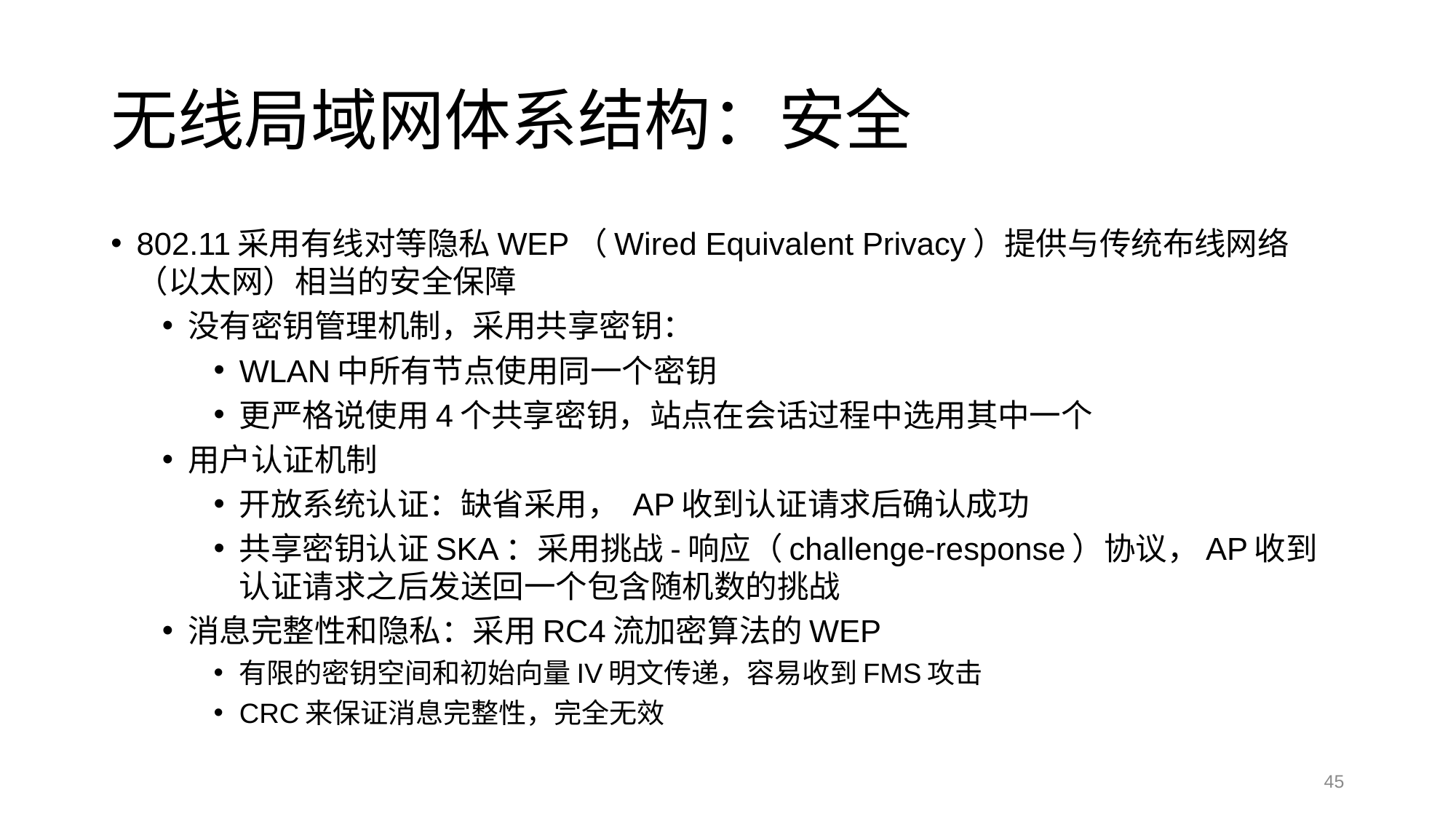

# 无线局域网体系结构：安全
802.11采用有线对等隐私WEP（Wired Equivalent Privacy）提供与传统布线网络（以太网）相当的安全保障
没有密钥管理机制，采用共享密钥：
WLAN中所有节点使用同一个密钥
更严格说使用4个共享密钥，站点在会话过程中选用其中一个
用户认证机制
开放系统认证：缺省采用， AP收到认证请求后确认成功
共享密钥认证SKA：采用挑战-响应（challenge-response）协议，AP收到认证请求之后发送回一个包含随机数的挑战
消息完整性和隐私：采用RC4流加密算法的WEP
有限的密钥空间和初始向量IV明文传递，容易收到FMS攻击
CRC来保证消息完整性，完全无效

45